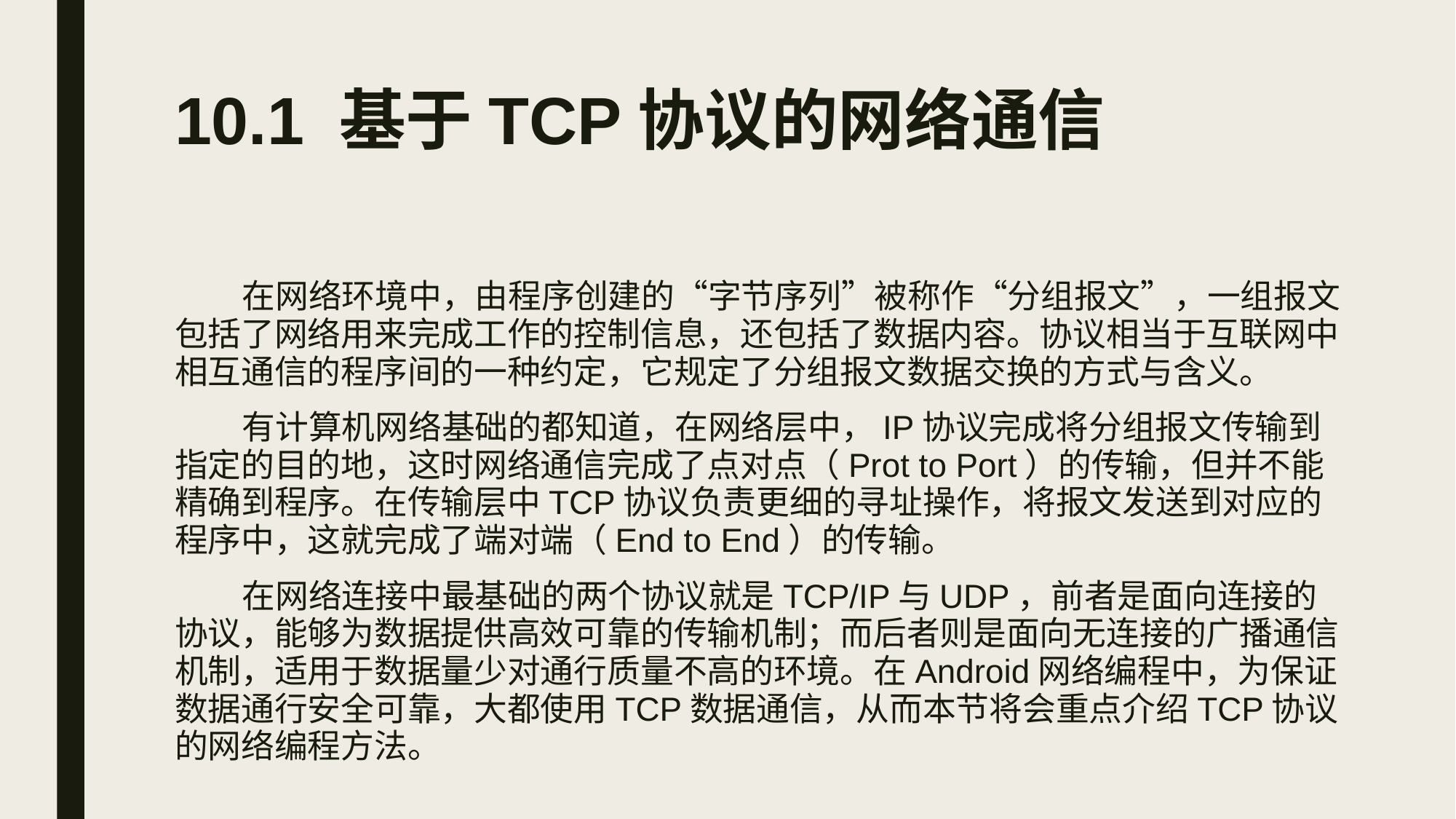

# 10.1 基于TCP协议的网络通信
        在网络环境中，由程序创建的“字节序列”被称作“分组报文”，一组报文包括了网络用来完成工作的控制信息，还包括了数据内容。协议相当于互联网中相互通信的程序间的一种约定，它规定了分组报文数据交换的方式与含义。
        有计算机网络基础的都知道，在网络层中，IP协议完成将分组报文传输到指定的目的地，这时网络通信完成了点对点（Prot to Port）的传输，但并不能精确到程序。在传输层中TCP协议负责更细的寻址操作，将报文发送到对应的程序中，这就完成了端对端（End to End）的传输。
        在网络连接中最基础的两个协议就是TCP/IP与UDP，前者是面向连接的协议，能够为数据提供高效可靠的传输机制；而后者则是面向无连接的广播通信机制，适用于数据量少对通行质量不高的环境。在Android网络编程中，为保证数据通行安全可靠，大都使用TCP数据通信，从而本节将会重点介绍TCP协议的网络编程方法。